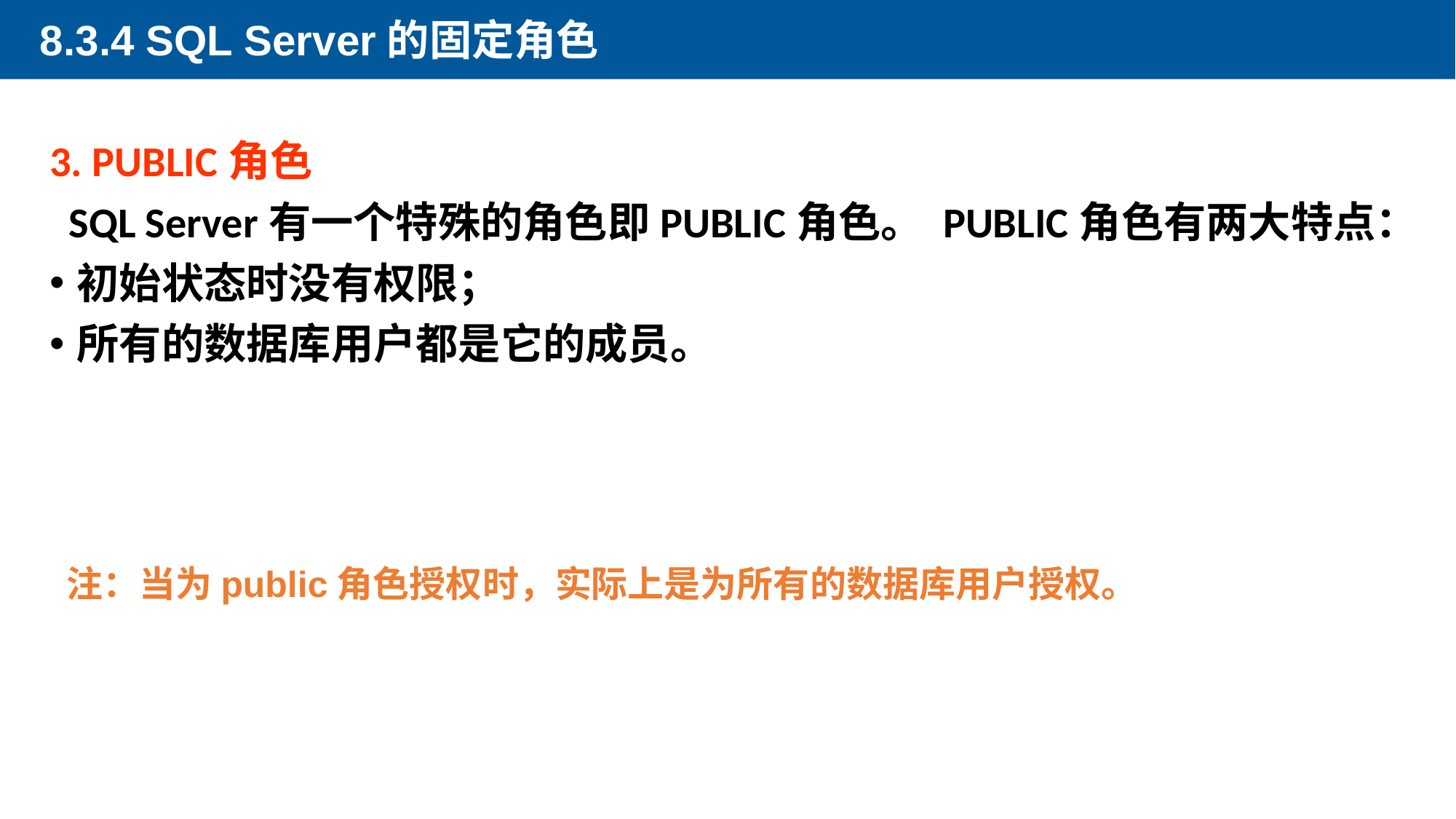

8.3.4 SQL Server的固定角色

3. PUBLIC角色
  SQL Server有一个特殊的角色即PUBLIC角色。 PUBLIC角色有两大特点：
初始状态时没有权限；
所有的数据库用户都是它的成员。
注：当为public角色授权时，实际上是为所有的数据库用户授权。